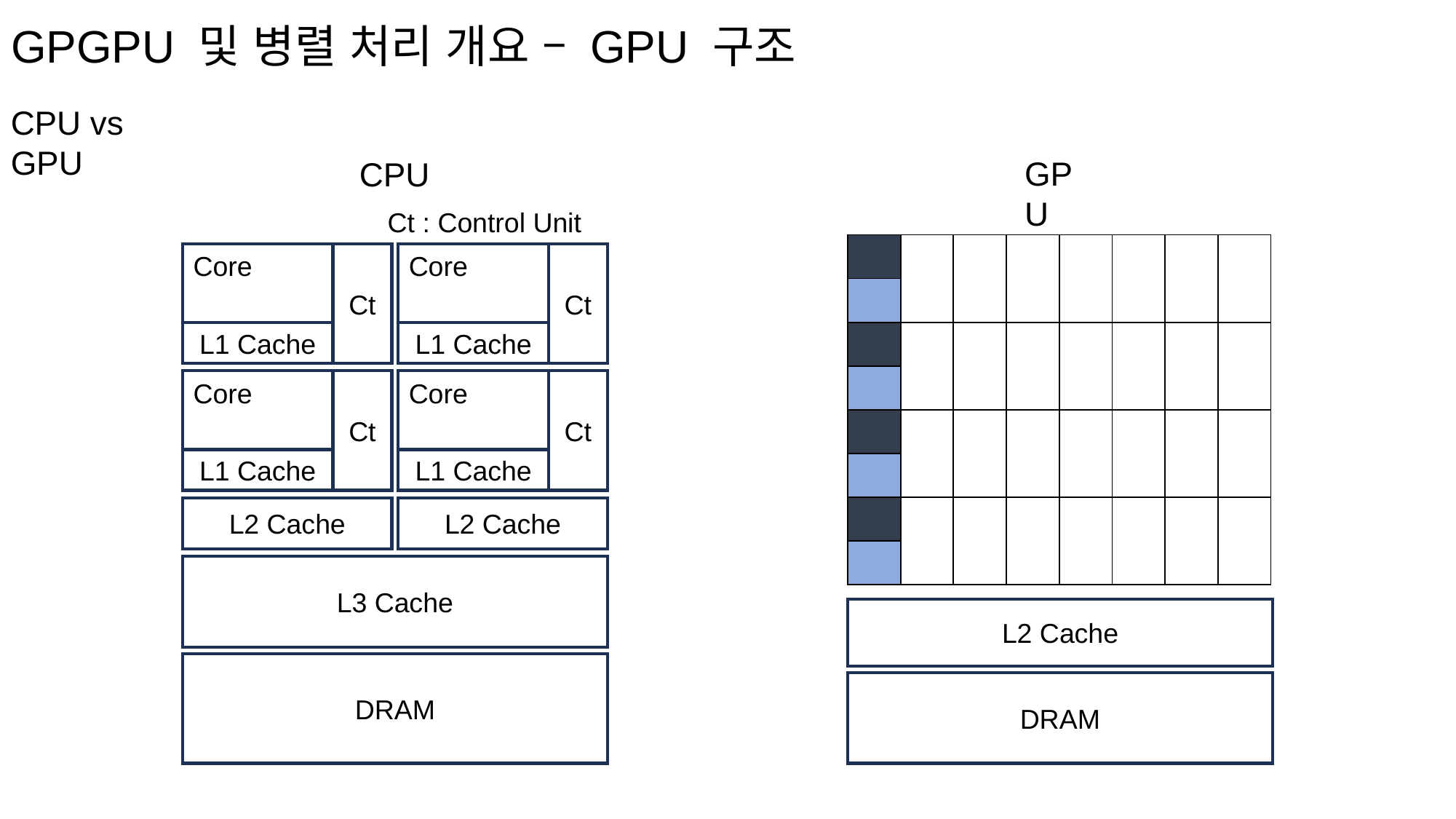

# GPGPU 및 병렬 처리 개요 – GPU 구조
CPU vs GPU
CPU
GPU
Ct : Control Unit
|  |  |  |  |  |  |  |  |
| --- | --- | --- | --- | --- | --- | --- | --- |
|  |  |  |  |  |  |  |  |
|  |  |  |  |  |  |  |  |
|  |  |  |  |  |  |  |  |
|  |  |  |  |  |  |  |  |
|  |  |  |  |  |  |  |  |
|  |  |  |  |  |  |  |  |
|  |  |  |  |  |  |  |  |
Core
Ct
Core
Ct
L1 Cache
L1 Cache
Core
Ct
Core
Ct
L1 Cache
L1 Cache
L2 Cache
L2 Cache
L3 Cache
L2 Cache
DRAM
DRAM